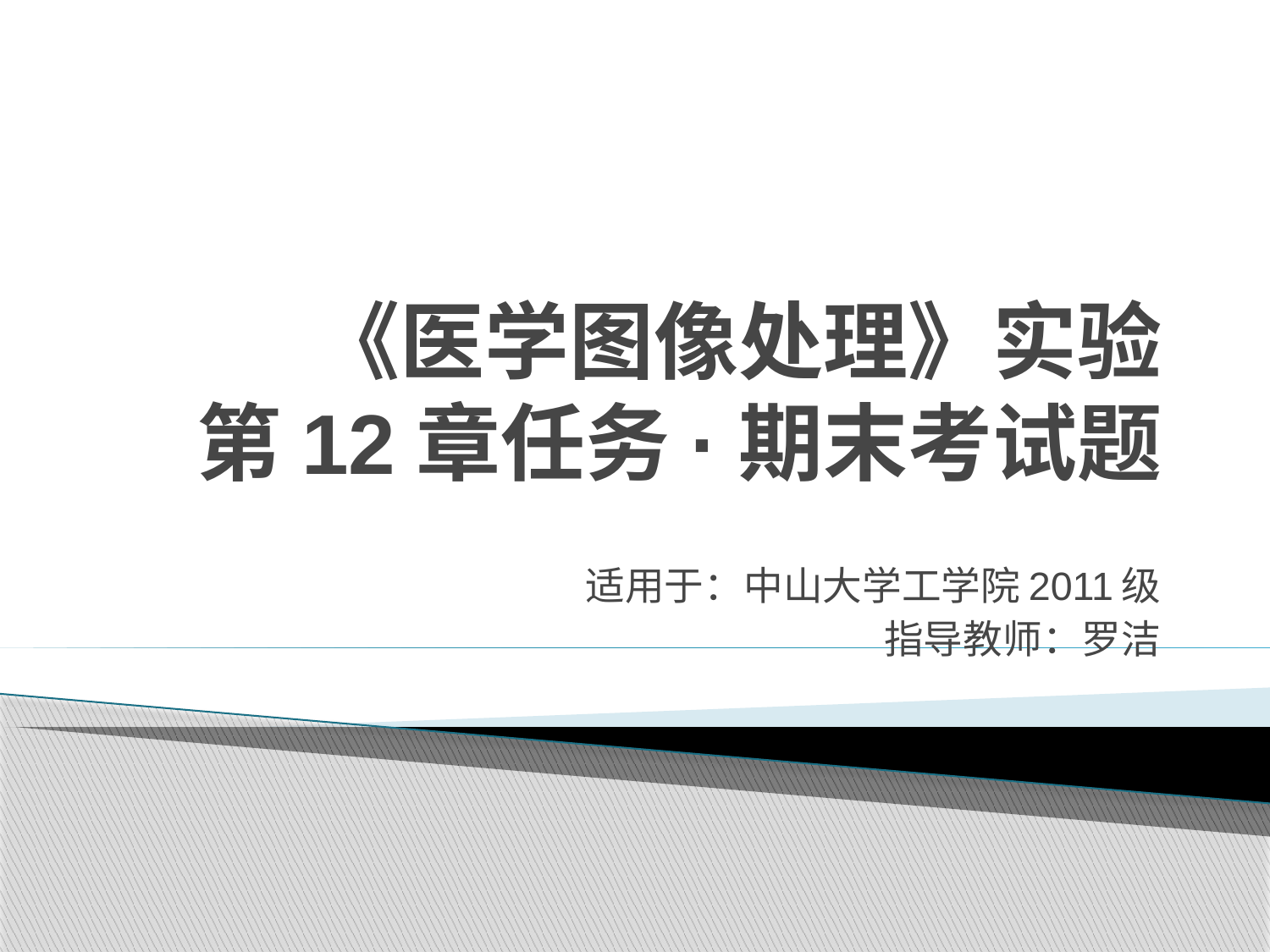

# 《医学图像处理》实验 第12章任务·期末考试题

适用于：中山大学工学院2011级
指导教师：罗洁